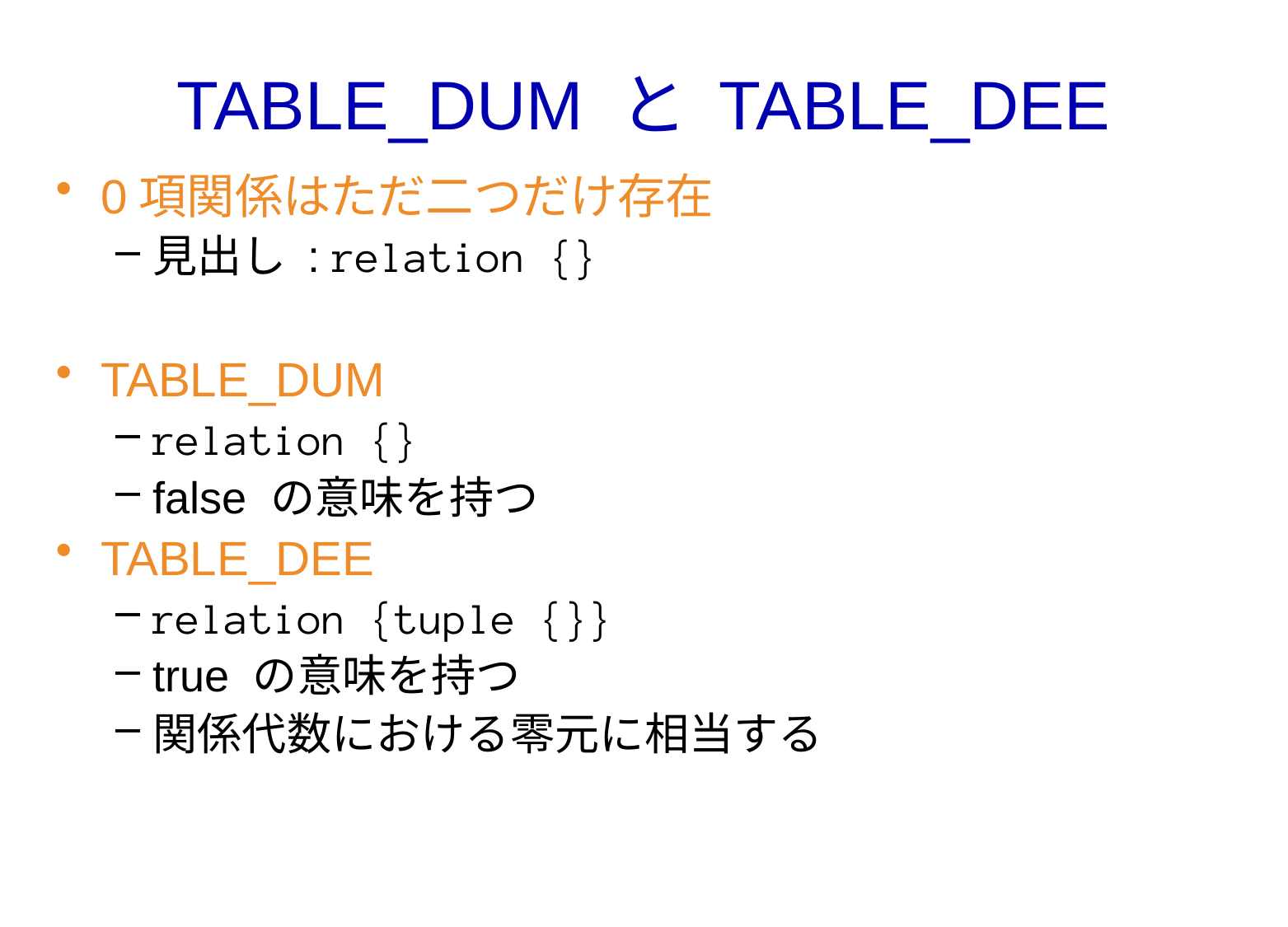

# TABLE_DUM と TABLE_DEE
0項関係はただ二つだけ存在
見出し : relation {}

TABLE_DUM
relation {}
false の意味を持つ
TABLE_DEE
relation {tuple {}}
true の意味を持つ
関係代数における零元に相当する